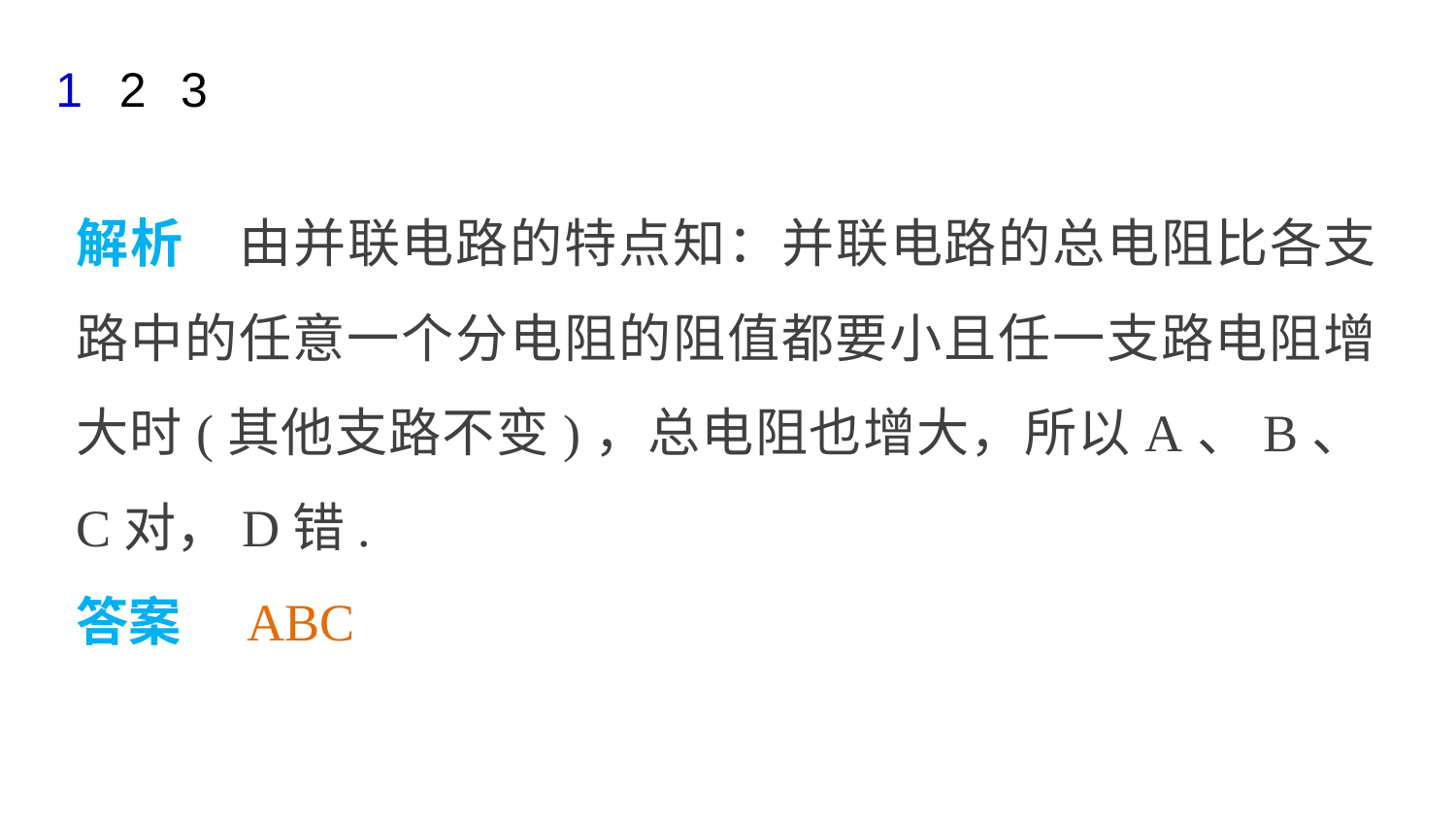

1
2
3
解析　由并联电路的特点知：并联电路的总电阻比各支路中的任意一个分电阻的阻值都要小且任一支路电阻增大时(其他支路不变)，总电阻也增大，所以A、B、C对，D错.
答案　ABC